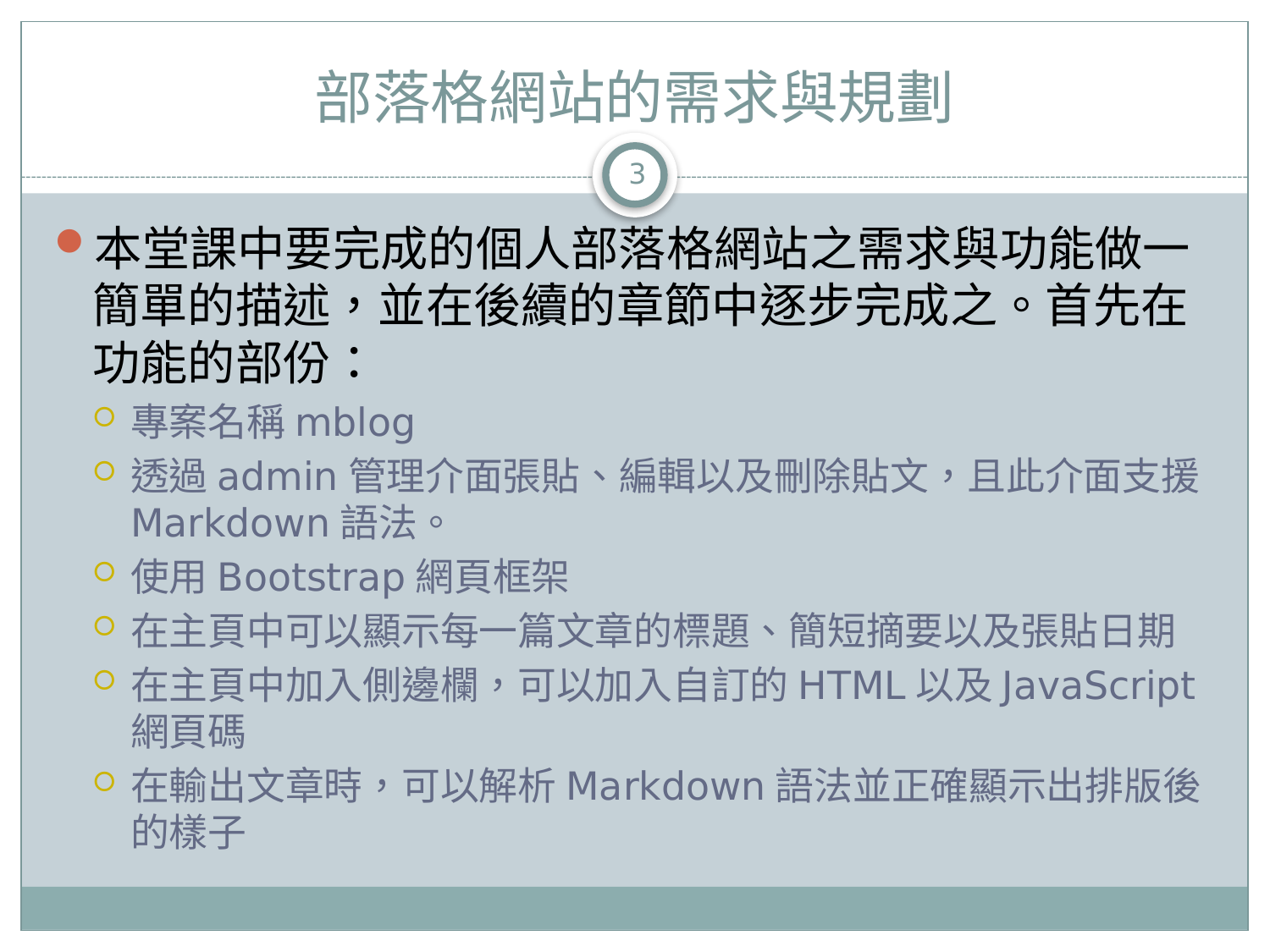

# 部落格網站的需求與規劃
3
本堂課中要完成的個人部落格網站之需求與功能做一簡單的描述，並在後續的章節中逐步完成之。首先在功能的部份：
專案名稱mblog
透過admin管理介面張貼、編輯以及刪除貼文，且此介面支援Markdown語法。
使用Bootstrap網頁框架
在主頁中可以顯示每一篇文章的標題、簡短摘要以及張貼日期
在主頁中加入側邊欄，可以加入自訂的HTML以及JavaScript網頁碼
在輸出文章時，可以解析Markdown語法並正確顯示出排版後的樣子